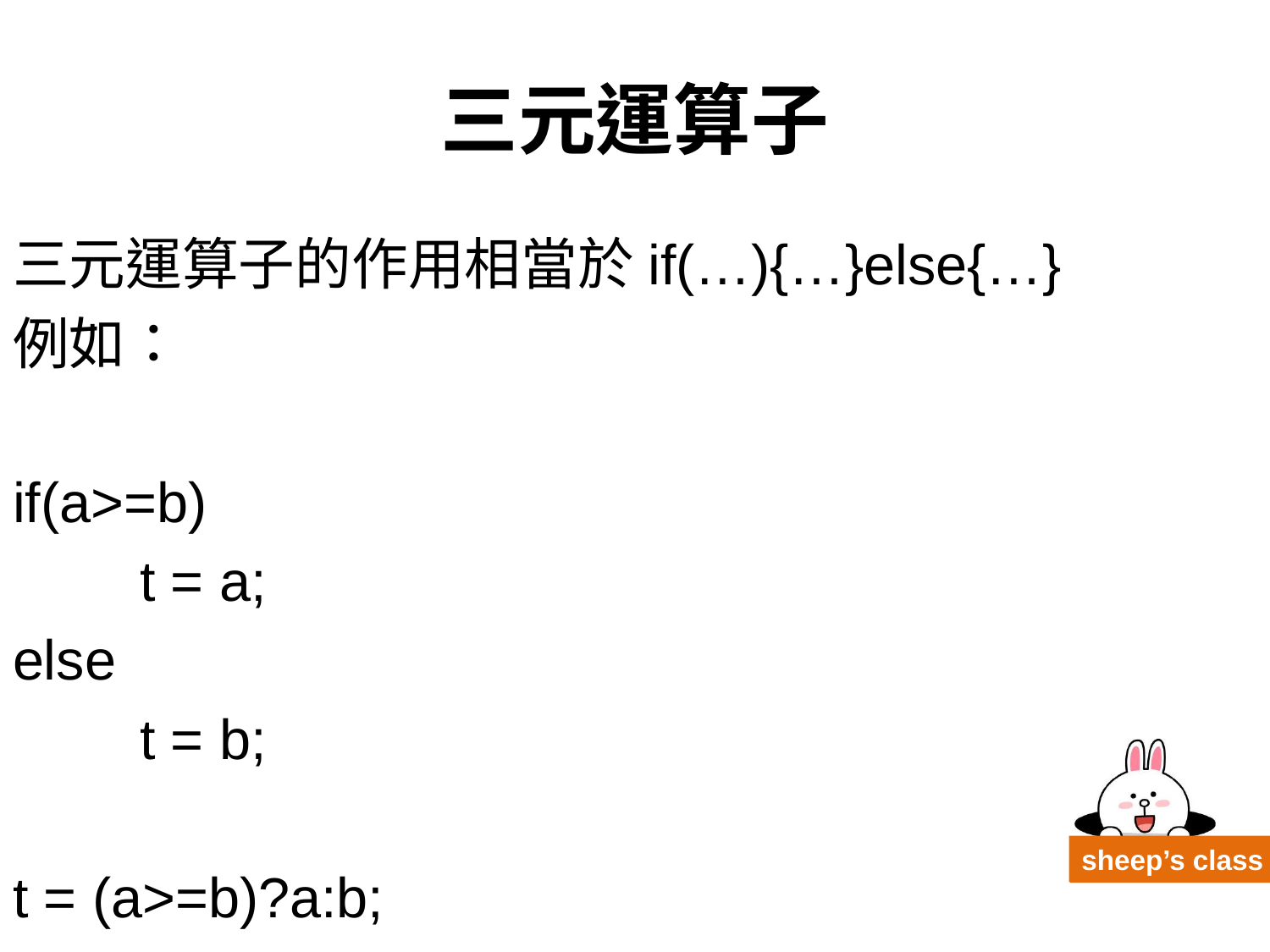

# 三元運算子
三元運算子的作用相當於if(…){…}else{…}
例如：

if(a>=b)
	t = a;
else
	t = b;

t = (a>=b)?a:b;